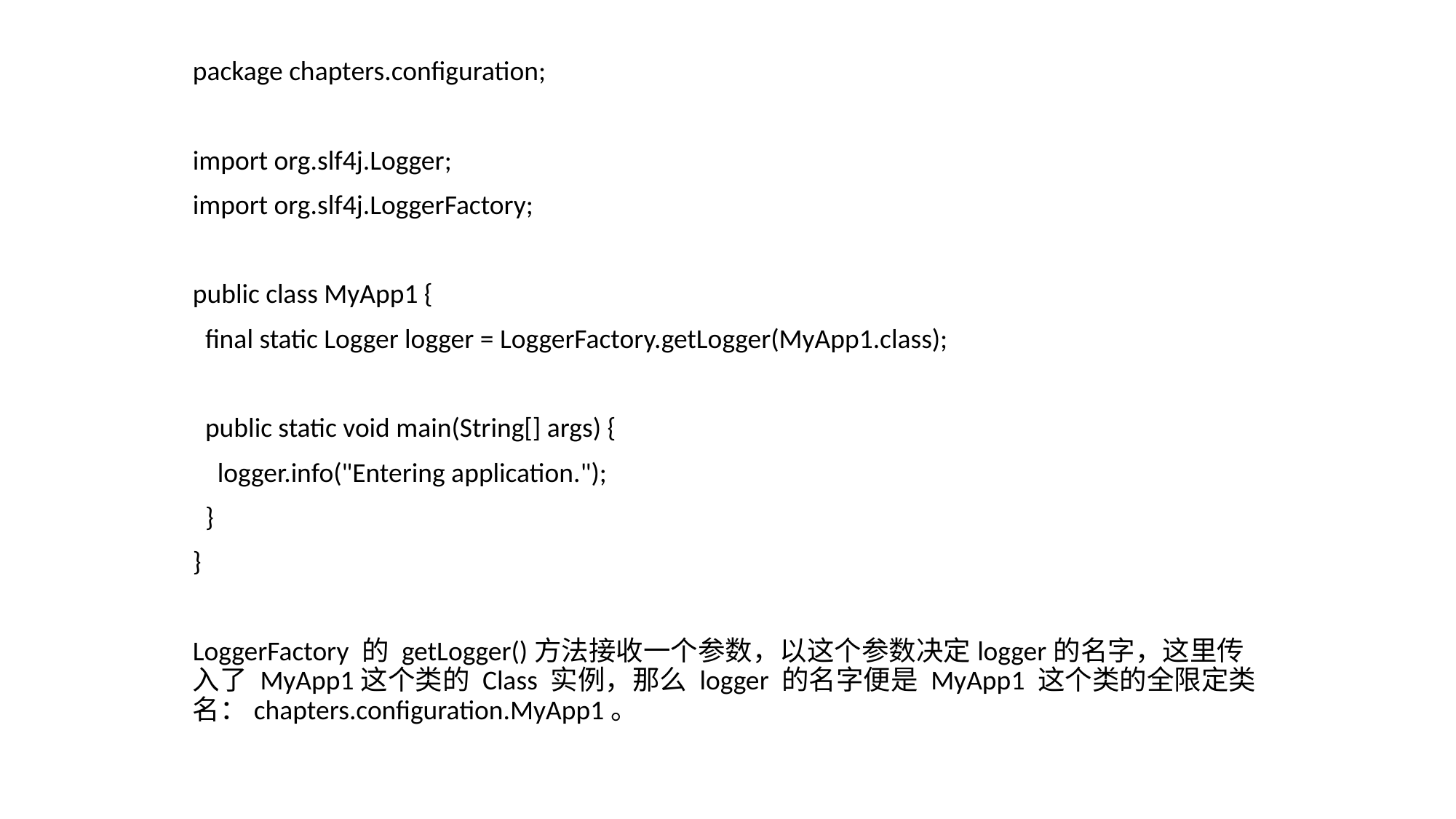

package chapters.configuration;

import org.slf4j.Logger;
import org.slf4j.LoggerFactory;

public class MyApp1 {
  final static Logger logger = LoggerFactory.getLogger(MyApp1.class);

  public static void main(String[] args) {
    logger.info("Entering application.");
  }
}

LoggerFactory 的 getLogger()方法接收一个参数，以这个参数决定logger的名字，这里传入了 MyApp1这个类的 Class 实例，那么 logger 的名字便是 MyApp1 这个类的全限定类名：chapters.configuration.MyApp1。